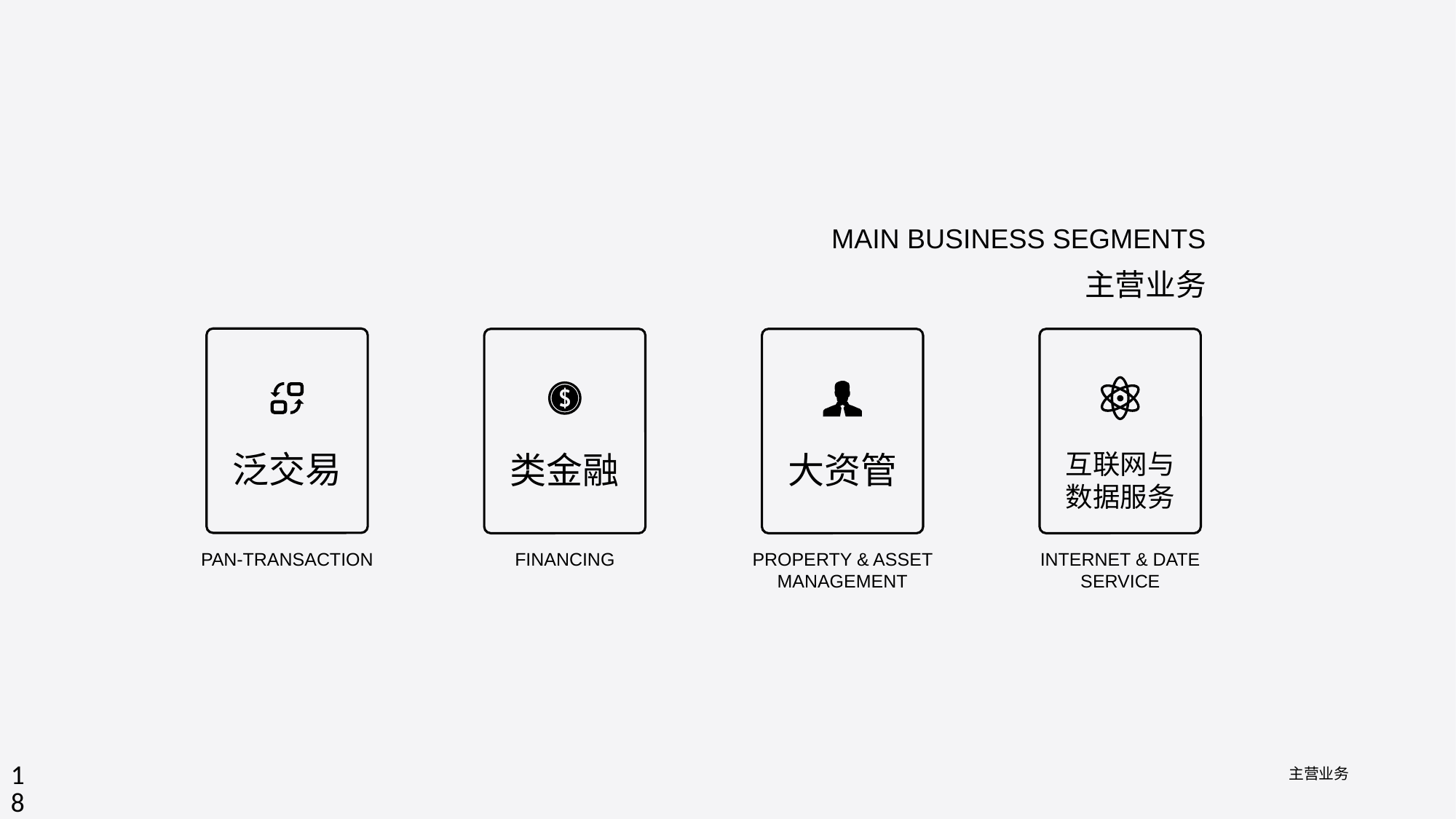

MAIN BUSINESS SEGMENTS
主营业务

泛交易
类金融
大资管
互联网与数据服务
PAN-TRANSACTION
FINANCING
PROPERTY & ASSET MANAGEMENT
INTERNET & DATE SERVICE
18
主营业务